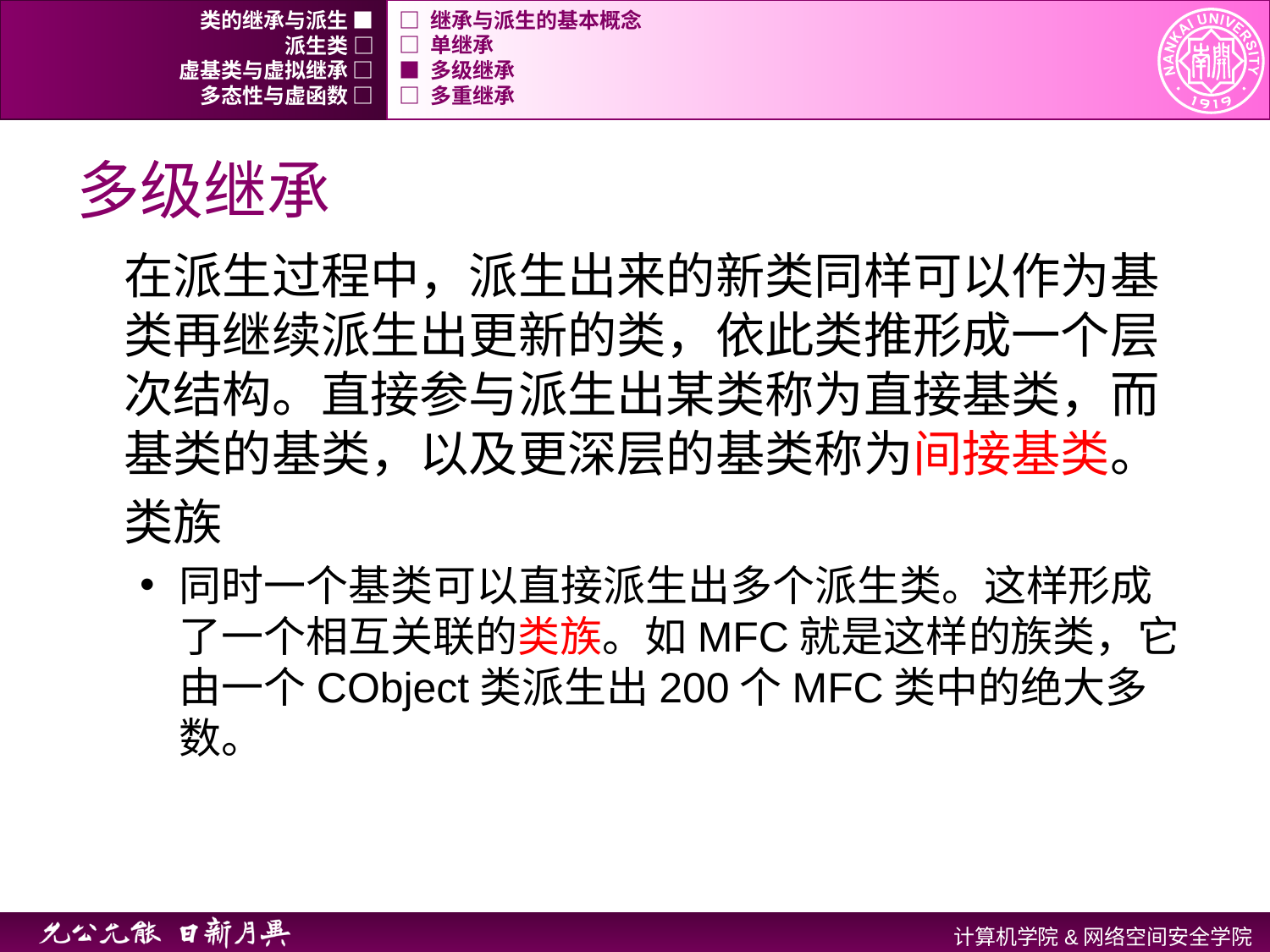

类的继承与派生 ■
□ 继承与派生的基本概念
派生类 □
□ 单继承
虚基类与虚拟继承 □
■ 多级继承
多态性与虚函数 □
□ 多重继承
# 多级继承
在派生过程中，派生出来的新类同样可以作为基类再继续派生出更新的类，依此类推形成一个层次结构。直接参与派生出某类称为直接基类，而基类的基类，以及更深层的基类称为间接基类。
类族
同时一个基类可以直接派生出多个派生类。这样形成了一个相互关联的类族。如MFC就是这样的族类，它由一个CObject类派生出200个MFC类中的绝大多数。